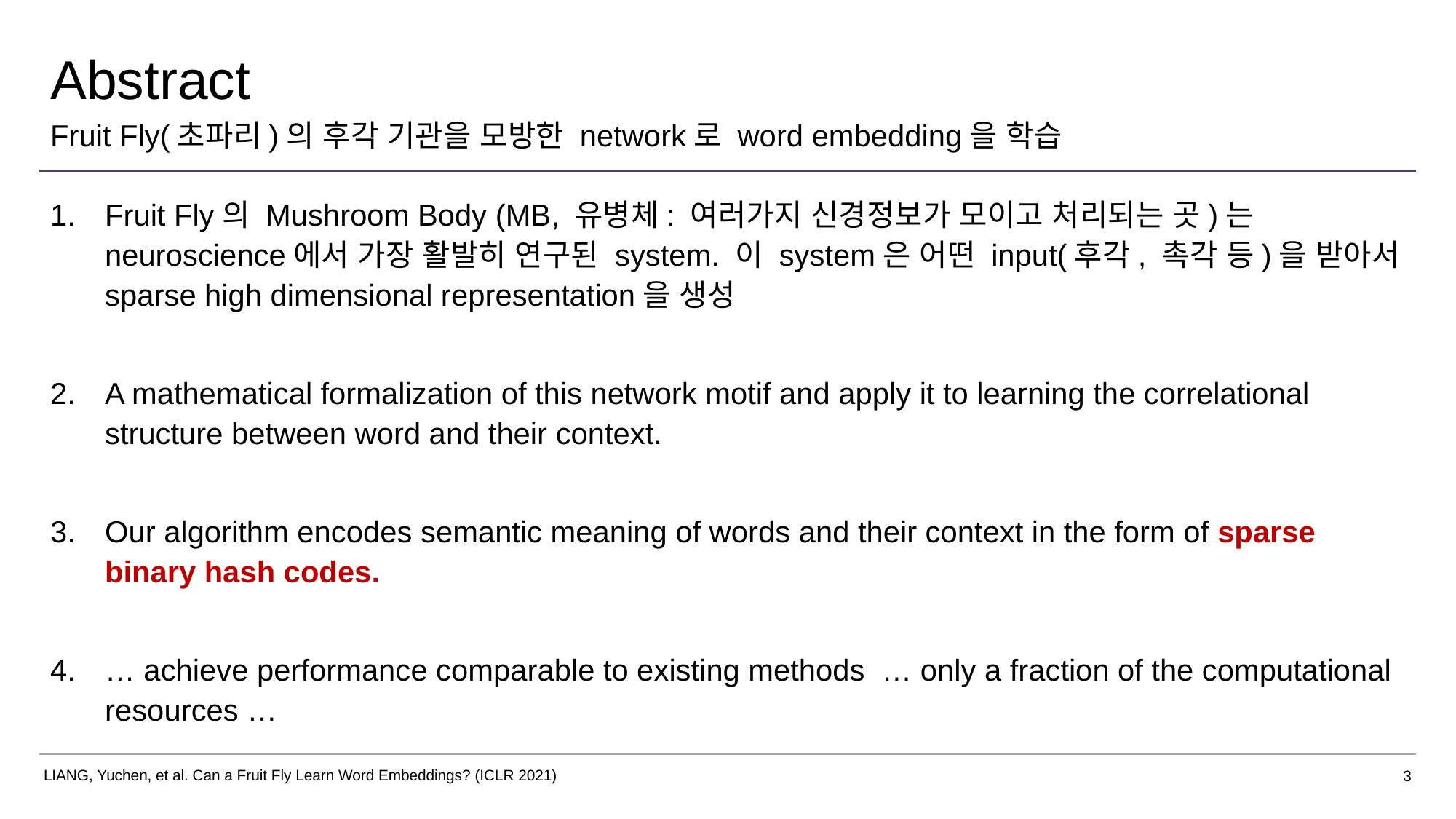

# Abstract
Fruit Fly(초파리)의 후각 기관을 모방한 network로 word embedding을 학습
Fruit Fly의 Mushroom Body (MB, 유병체: 여러가지 신경정보가 모이고 처리되는 곳)는 neuroscience에서 가장 활발히 연구된 system. 이 system은 어떤 input(후각, 촉각 등)을 받아서 sparse high dimensional representation을 생성

A mathematical formalization of this network motif and apply it to learning the correlational structure between word and their context.

Our algorithm encodes semantic meaning of words and their context in the form of sparse binary hash codes.

… achieve performance comparable to existing methods  … only a fraction of the computational resources …
LIANG, Yuchen, et al. Can a Fruit Fly Learn Word Embeddings? (ICLR 2021)
3